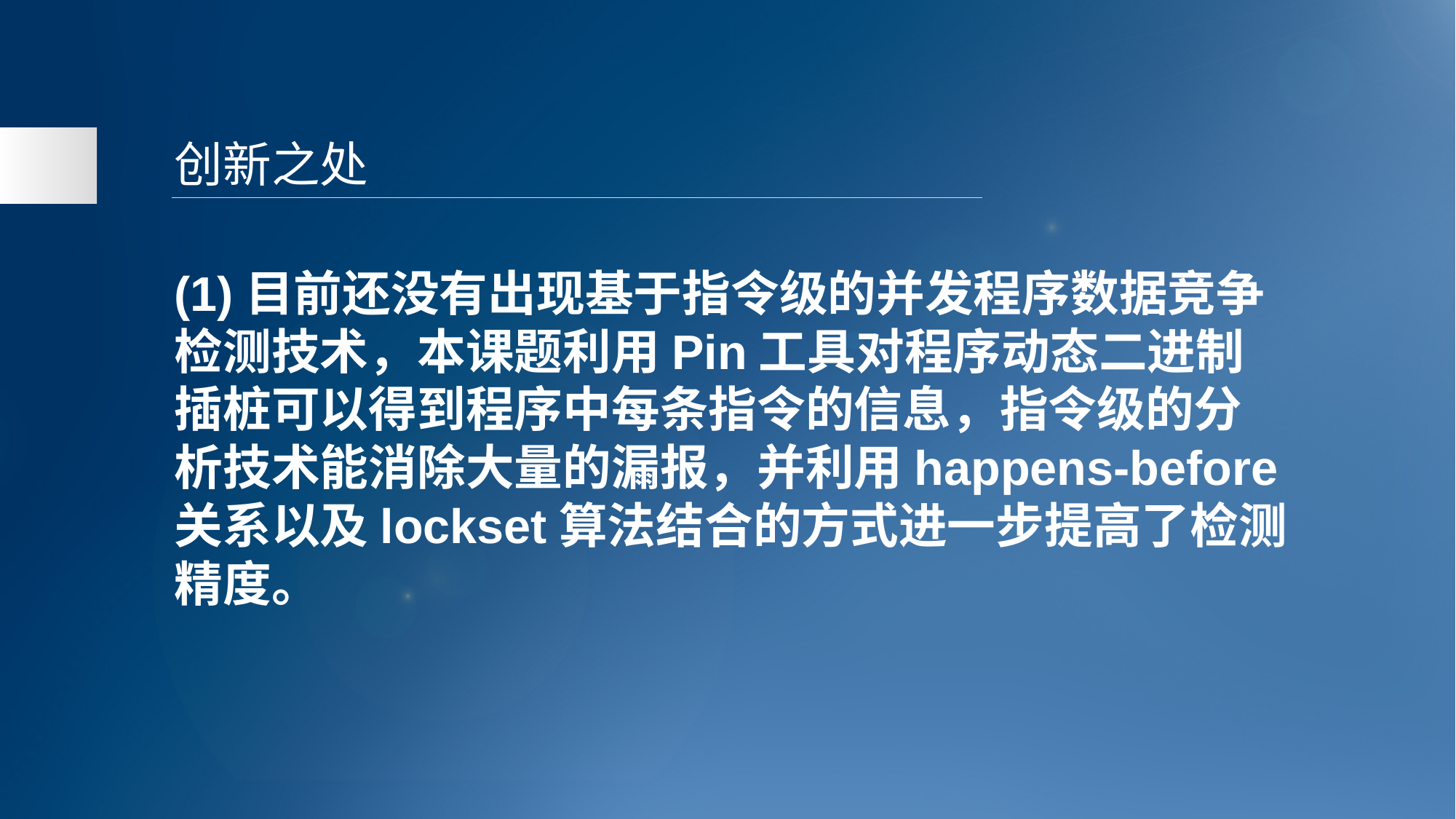

创新之处
(1)目前还没有出现基于指令级的并发程序数据竞争检测技术，本课题利用Pin工具对程序动态二进制插桩可以得到程序中每条指令的信息，指令级的分析技术能消除大量的漏报，并利用happens-before关系以及lockset算法结合的方式进一步提高了检测精度。